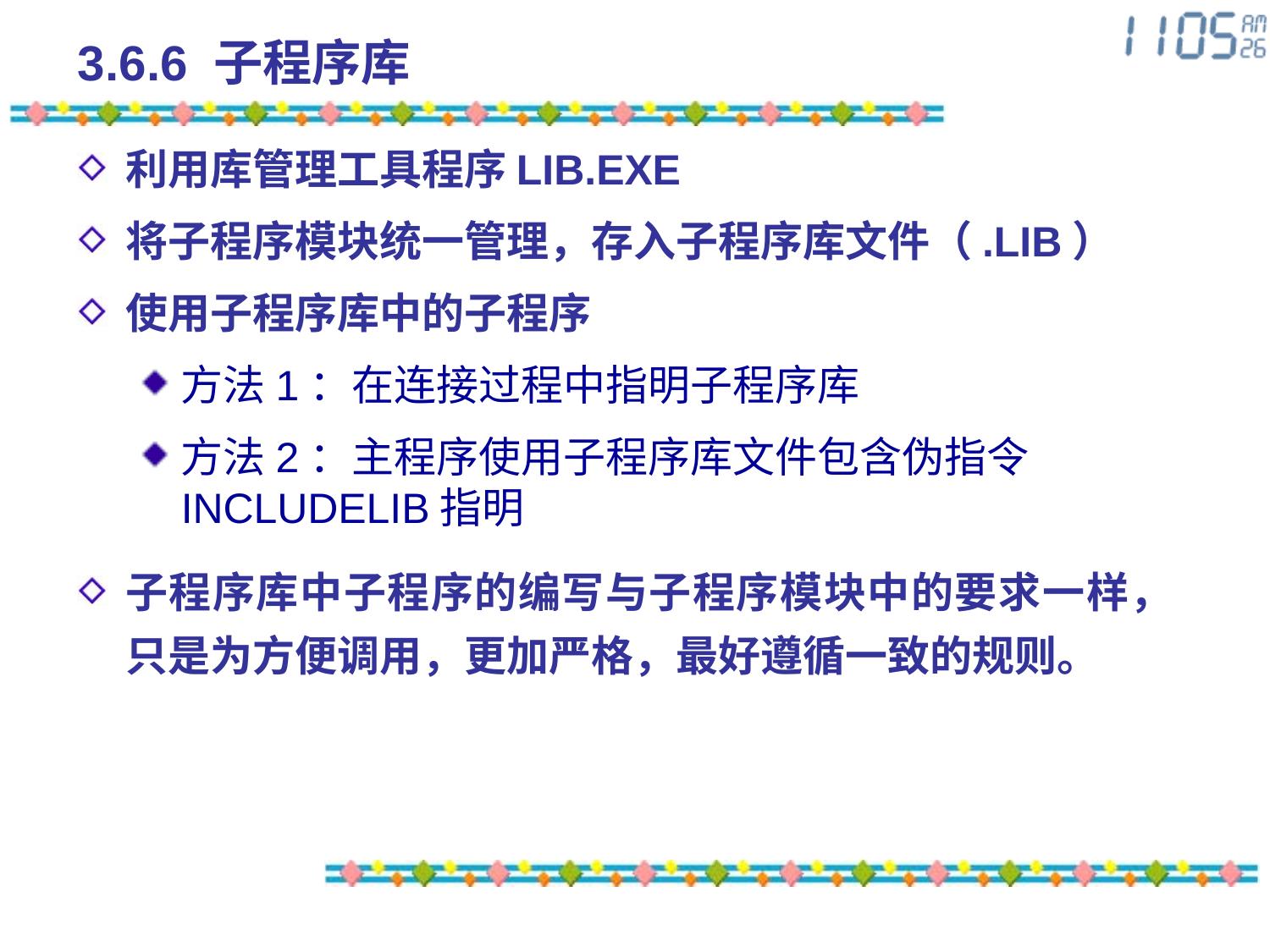

# 3.6.6 子程序库
利用库管理工具程序LIB.EXE
将子程序模块统一管理，存入子程序库文件（.LIB）
使用子程序库中的子程序
方法1：在连接过程中指明子程序库
方法2：主程序使用子程序库文件包含伪指令INCLUDELIB指明
子程序库中子程序的编写与子程序模块中的要求一样，只是为方便调用，更加严格，最好遵循一致的规则。